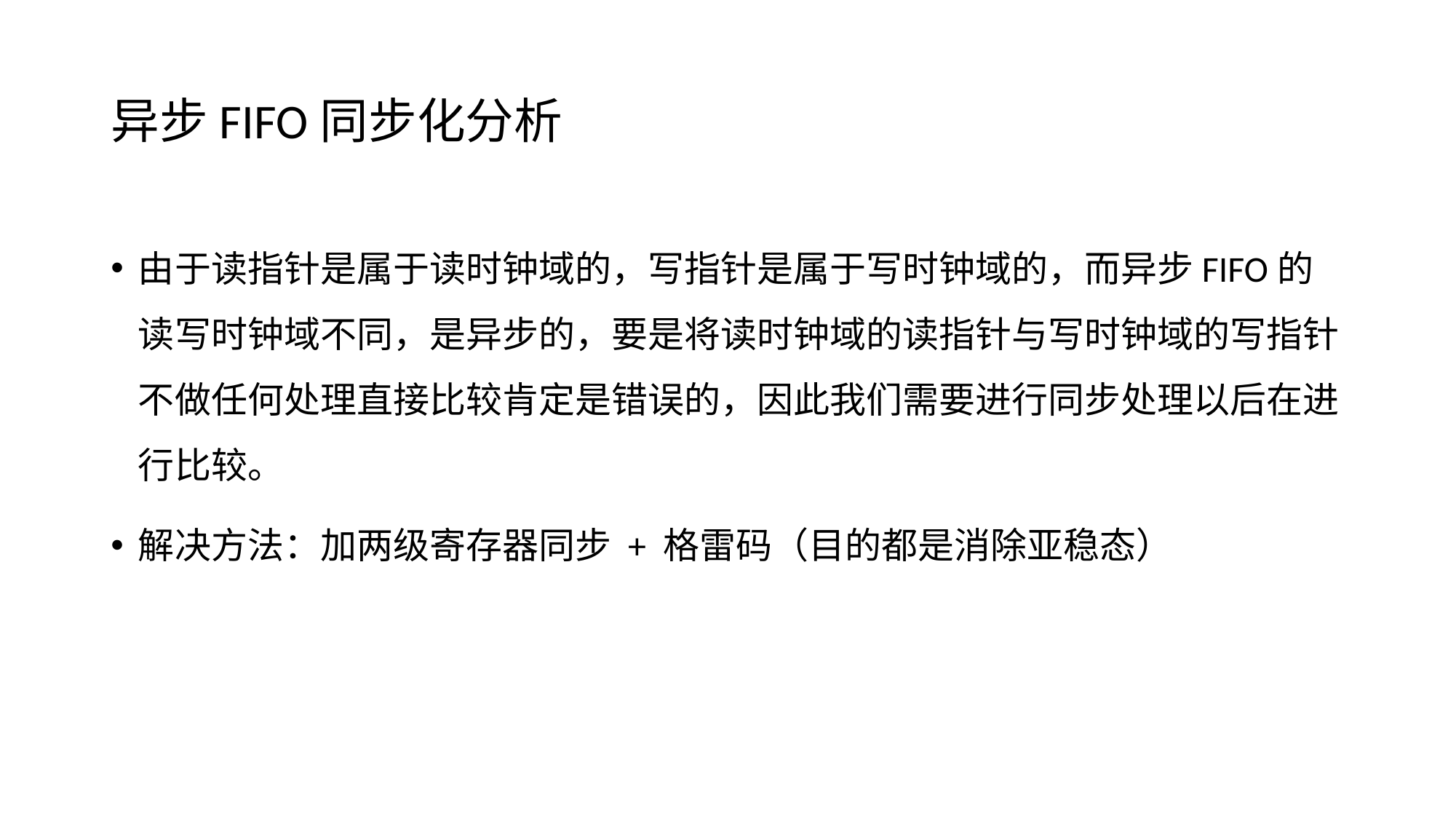

# 异步FIFO同步化分析
由于读指针是属于读时钟域的，写指针是属于写时钟域的，而异步FIFO的读写时钟域不同，是异步的，要是将读时钟域的读指针与写时钟域的写指针不做任何处理直接比较肯定是错误的，因此我们需要进行同步处理以后在进行比较。
解决方法：加两级寄存器同步 + 格雷码（目的都是消除亚稳态）